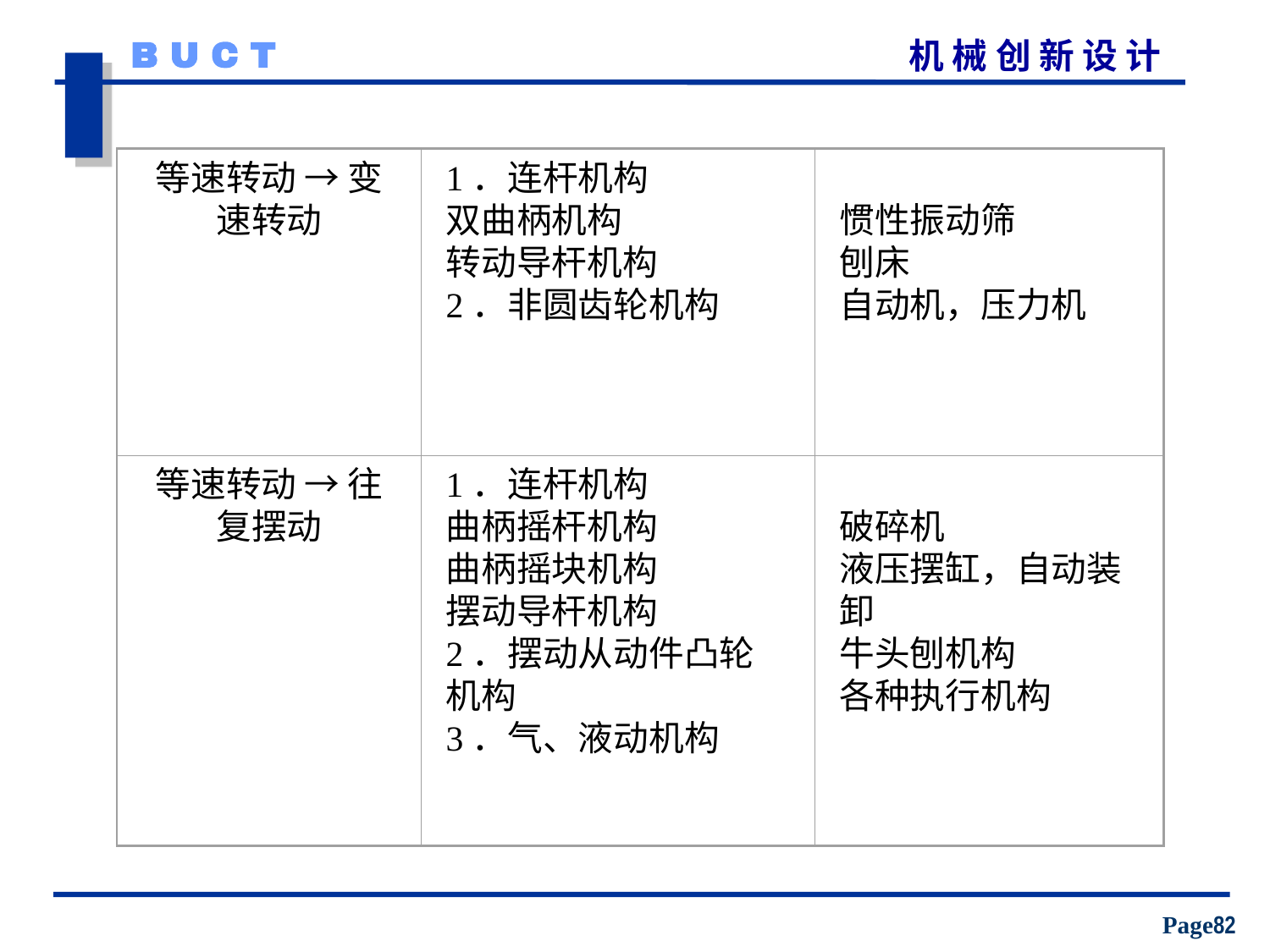

等速转动 → 变速转动

1．连杆机构
双曲柄机构
转动导杆机构
2．非圆齿轮机构

惯性振动筛
刨床
自动机，压力机

等速转动 → 往复摆动

1．连杆机构
曲柄摇杆机构
曲柄摇块机构
摆动导杆机构
2．摆动从动件凸轮机构
3．气、液动机构

破碎机
液压摆缸，自动装卸
牛头刨机构
各种执行机构

Page82